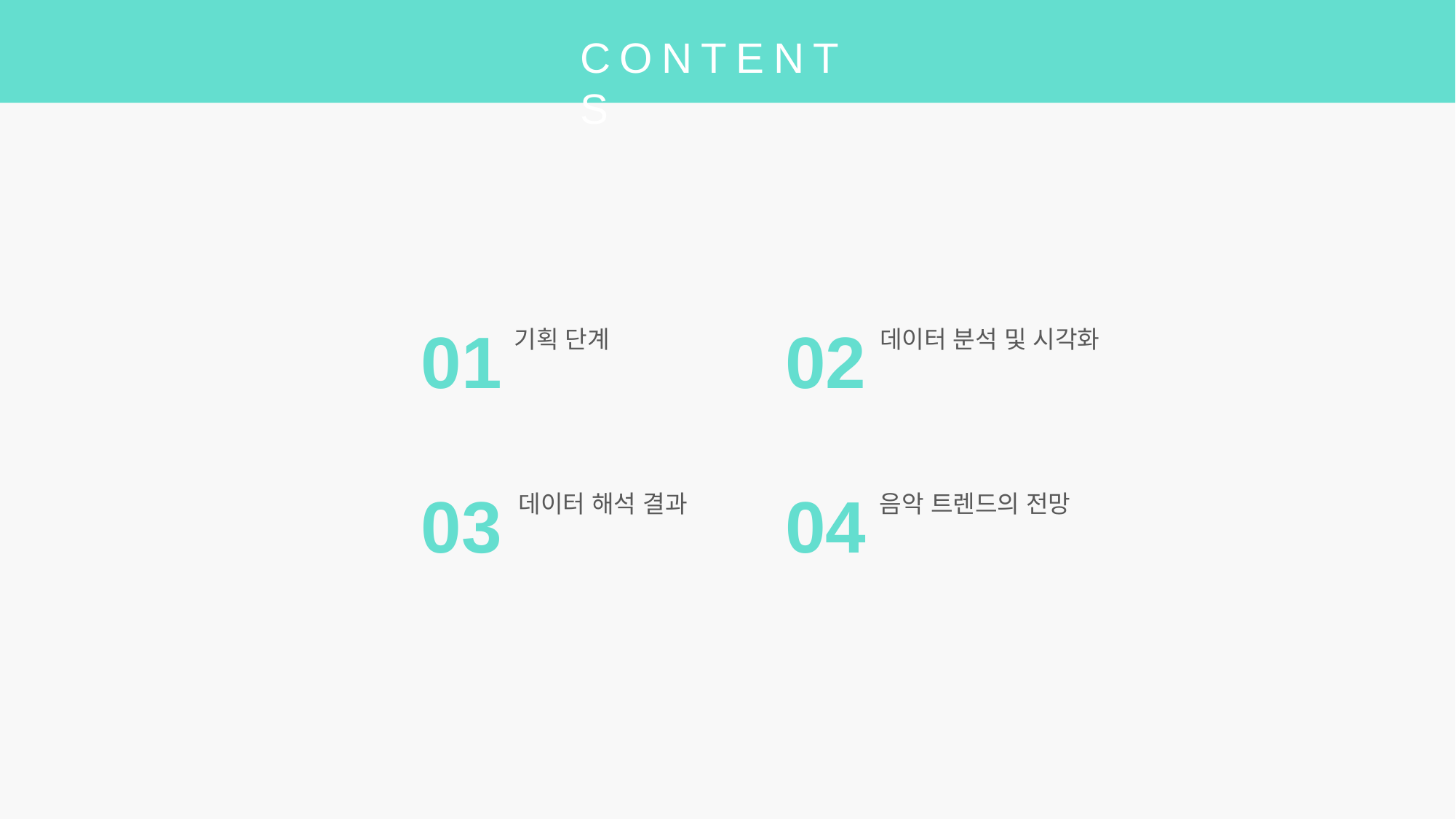

CONTENTS
01
기획 단계
02
데이터 분석 및 시각화
03
데이터 해석 결과
04
음악 트렌드의 전망